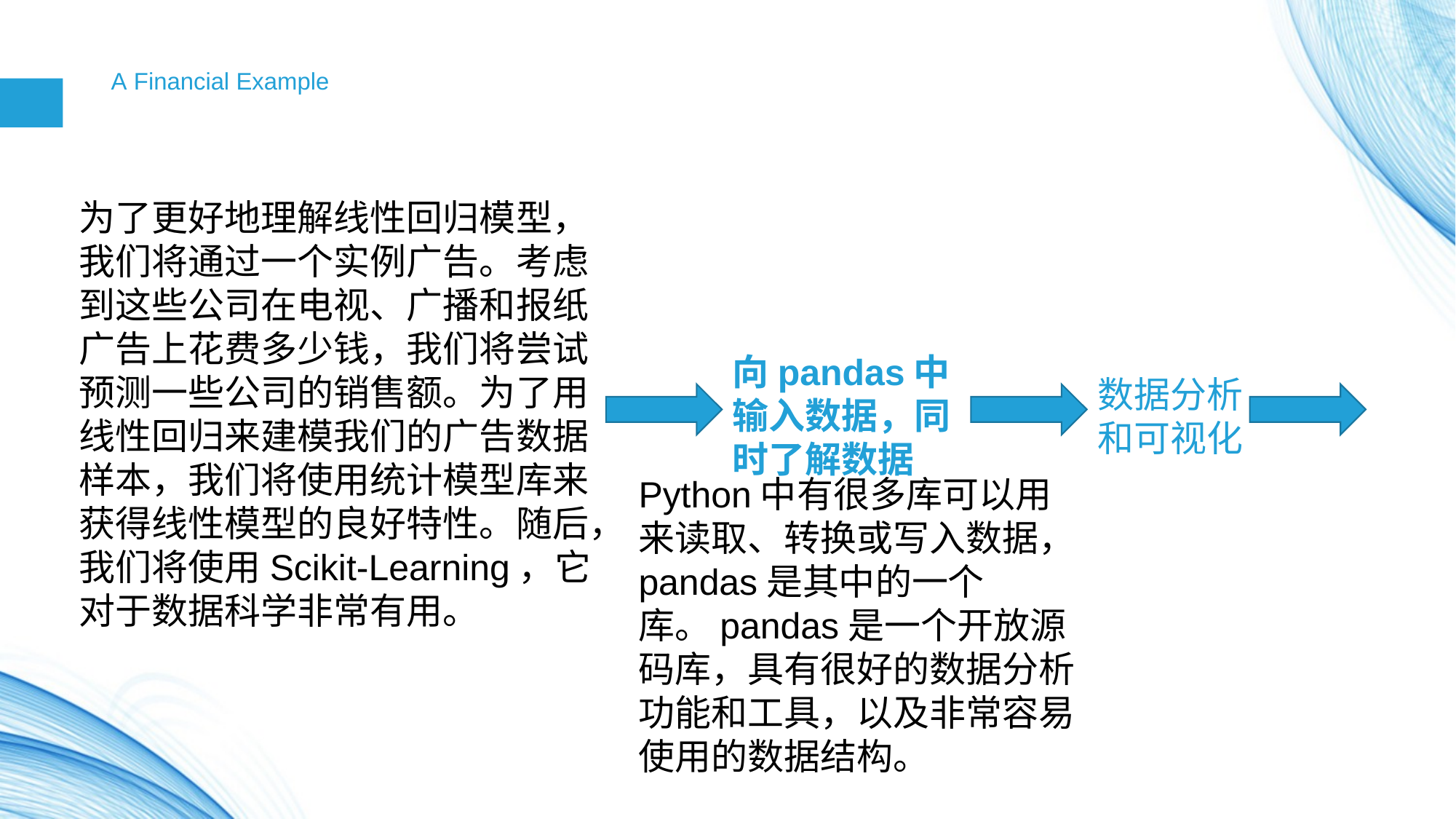

# A Financial Example
为了更好地理解线性回归模型，我们将通过一个实例广告。考虑到这些公司在电视、广播和报纸广告上花费多少钱，我们将尝试预测一些公司的销售额。为了用线性回归来建模我们的广告数据样本，我们将使用统计模型库来获得线性模型的良好特性。随后，我们将使用Scikit-Learning，它对于数据科学非常有用。
向pandas中输入数据，同时了解数据
数据分析和可视化

Python中有很多库可以用来读取、转换或写入数据，pandas是其中的一个库。pandas是一个开放源码库，具有很好的数据分析功能和工具，以及非常容易使用的数据结构。